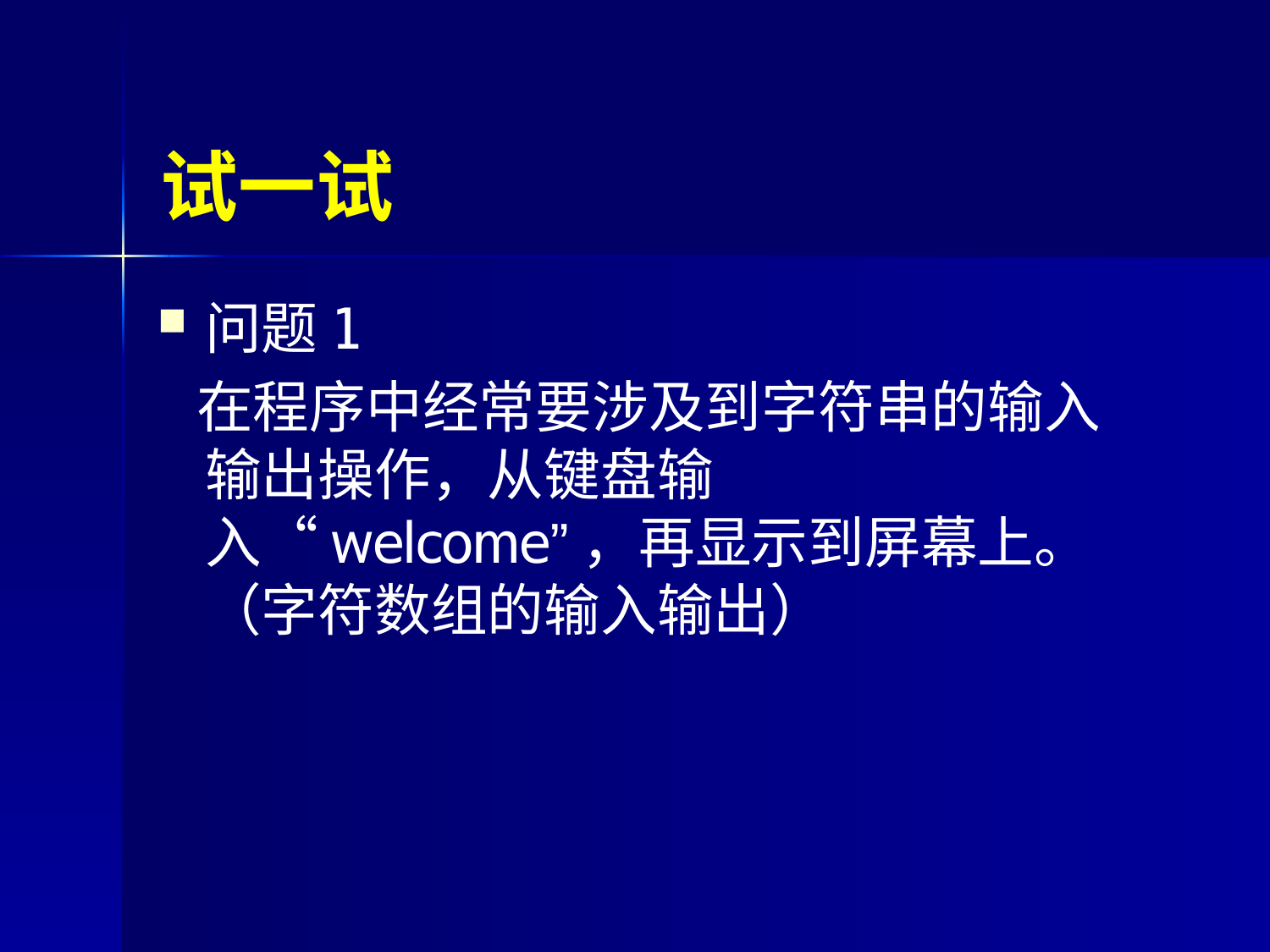

# 试一试
问题1
  在程序中经常要涉及到字符串的输入输出操作，从键盘输入“welcome”，再显示到屏幕上。（字符数组的输入输出）